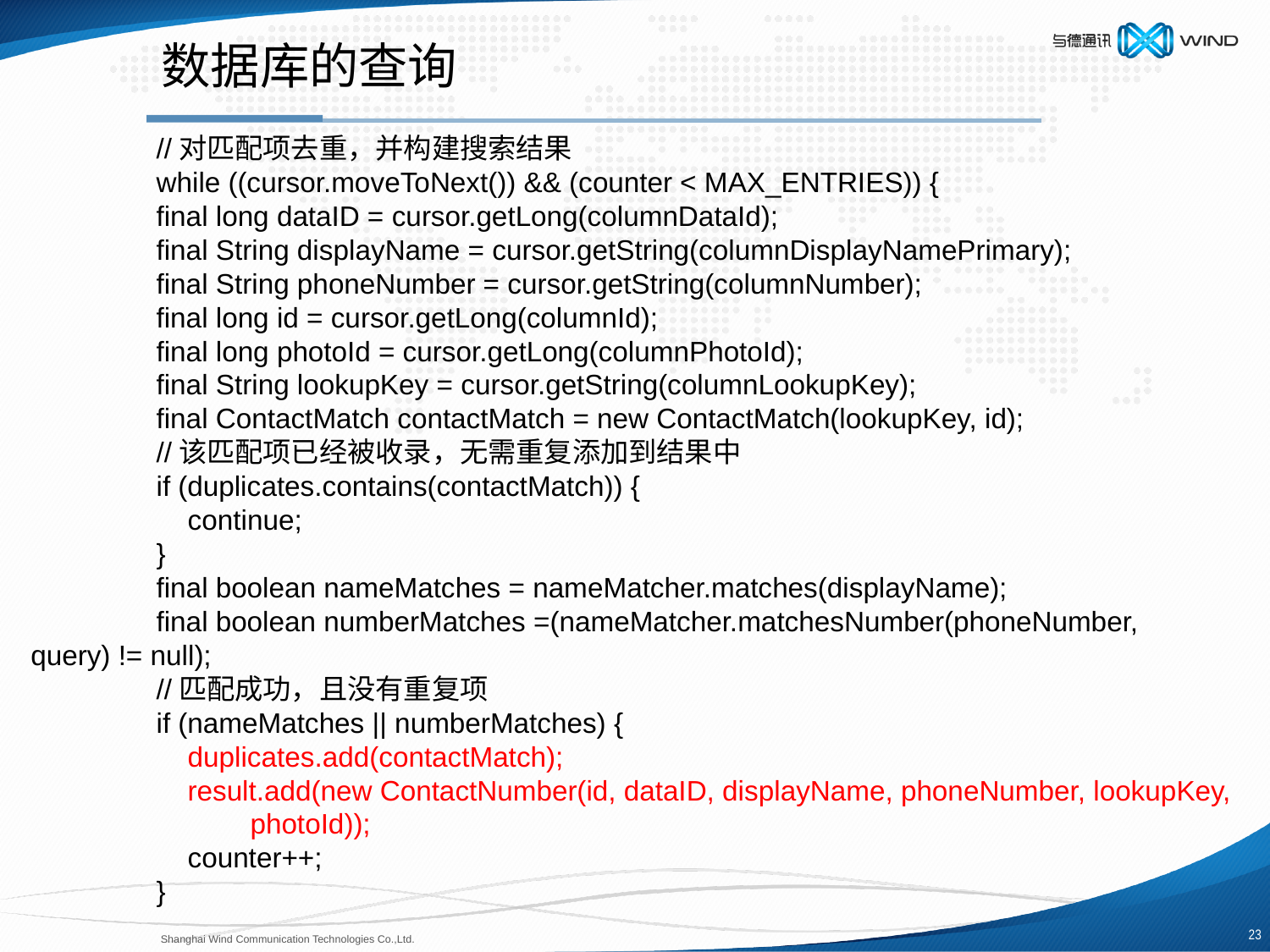

数据库的查询

                //对匹配项去重，并构建搜索结果
                while ((cursor.moveToNext()) && (counter < MAX_ENTRIES)) {
                final long dataID = cursor.getLong(columnDataId);
                final String displayName = cursor.getString(columnDisplayNamePrimary);
                final String phoneNumber = cursor.getString(columnNumber);
                final long id = cursor.getLong(columnId);
                final long photoId = cursor.getLong(columnPhotoId);
                final String lookupKey = cursor.getString(columnLookupKey);
                final ContactMatch contactMatch = new ContactMatch(lookupKey, id);
                //该匹配项已经被收录，无需重复添加到结果中
                if (duplicates.contains(contactMatch)) {
                    continue;
                }
                final boolean nameMatches = nameMatcher.matches(displayName);
                final boolean numberMatches =(nameMatcher.matchesNumber(phoneNumber, query) != null);
                //匹配成功，且没有重复项
                if (nameMatches || numberMatches) {
                    duplicates.add(contactMatch);
                    result.add(new ContactNumber(id, dataID, displayName, phoneNumber, lookupKey,
                            photoId));
                    counter++;
                }
23